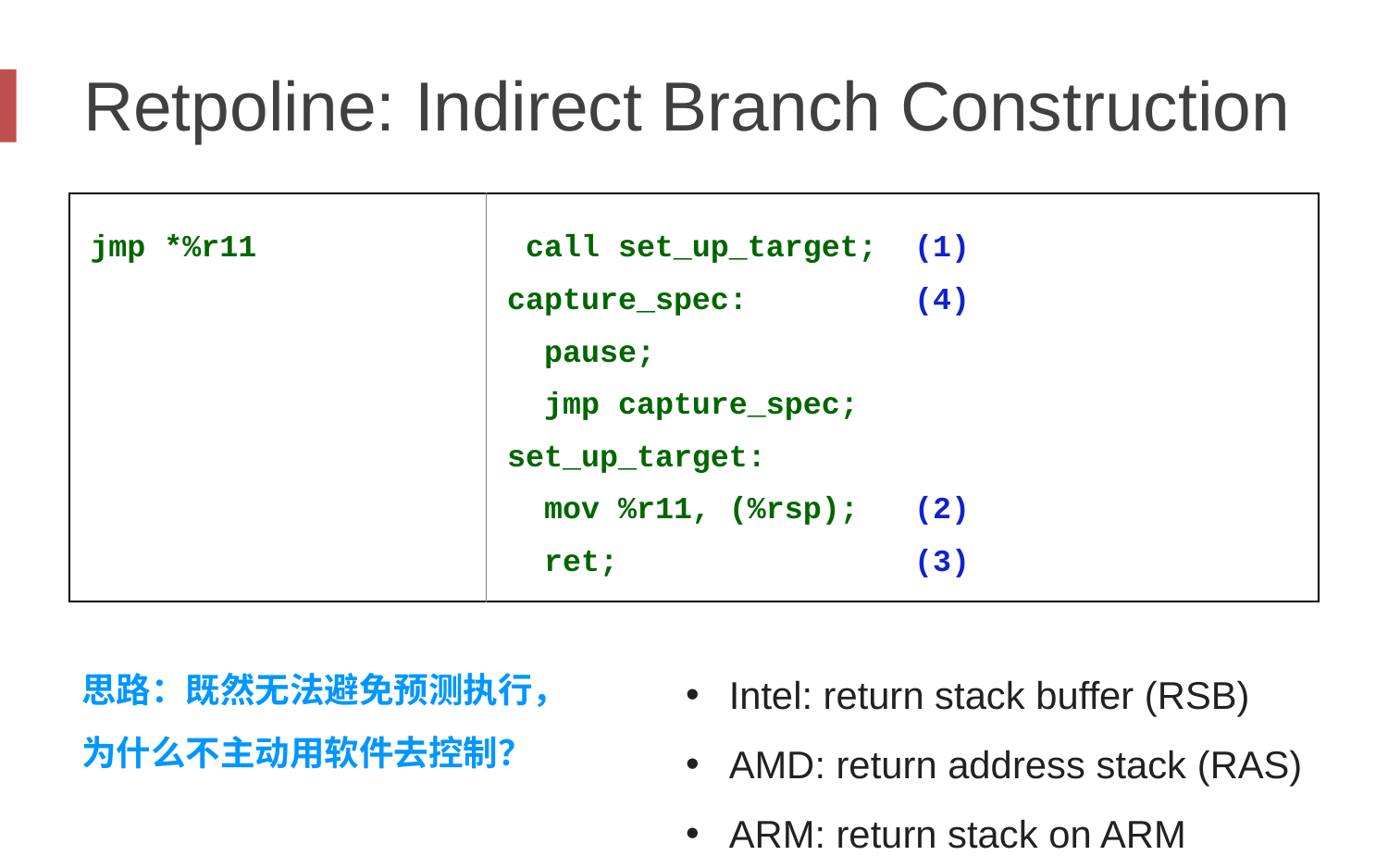

# Retpoline: Indirect Branch Construction
| jmp \*%r11 | call set\_up\_target;  (1) capture\_spec:         (4)   pause;   jmp capture\_spec; set\_up\_target:   mov %r11, (%rsp);   (2)   ret;                (3) |
| --- | --- |
思路：既然无法避免预测执行，为什么不主动用软件去控制？
Intel: return stack buffer (RSB)
AMD: return address stack (RAS)
ARM: return stack on ARM